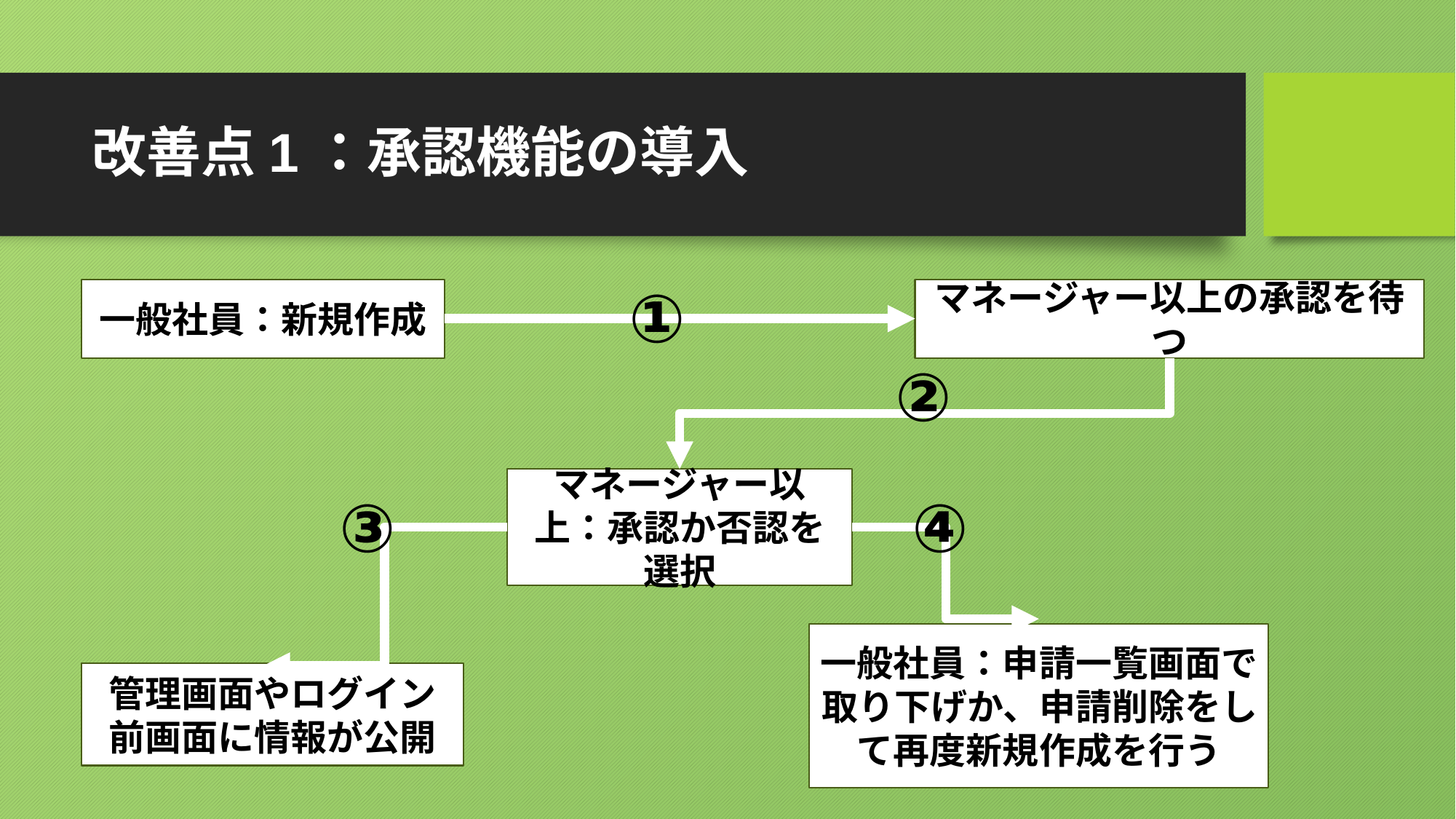

# 改善点1：承認機能の導入
①
マネージャー以上の承認を待つ
一般社員：新規作成
②
マネージャー以上：承認か否認を選択
③
④
一般社員：申請一覧画面で取り下げか、申請削除をして再度新規作成を行う
管理画面やログイン前画面に情報が公開